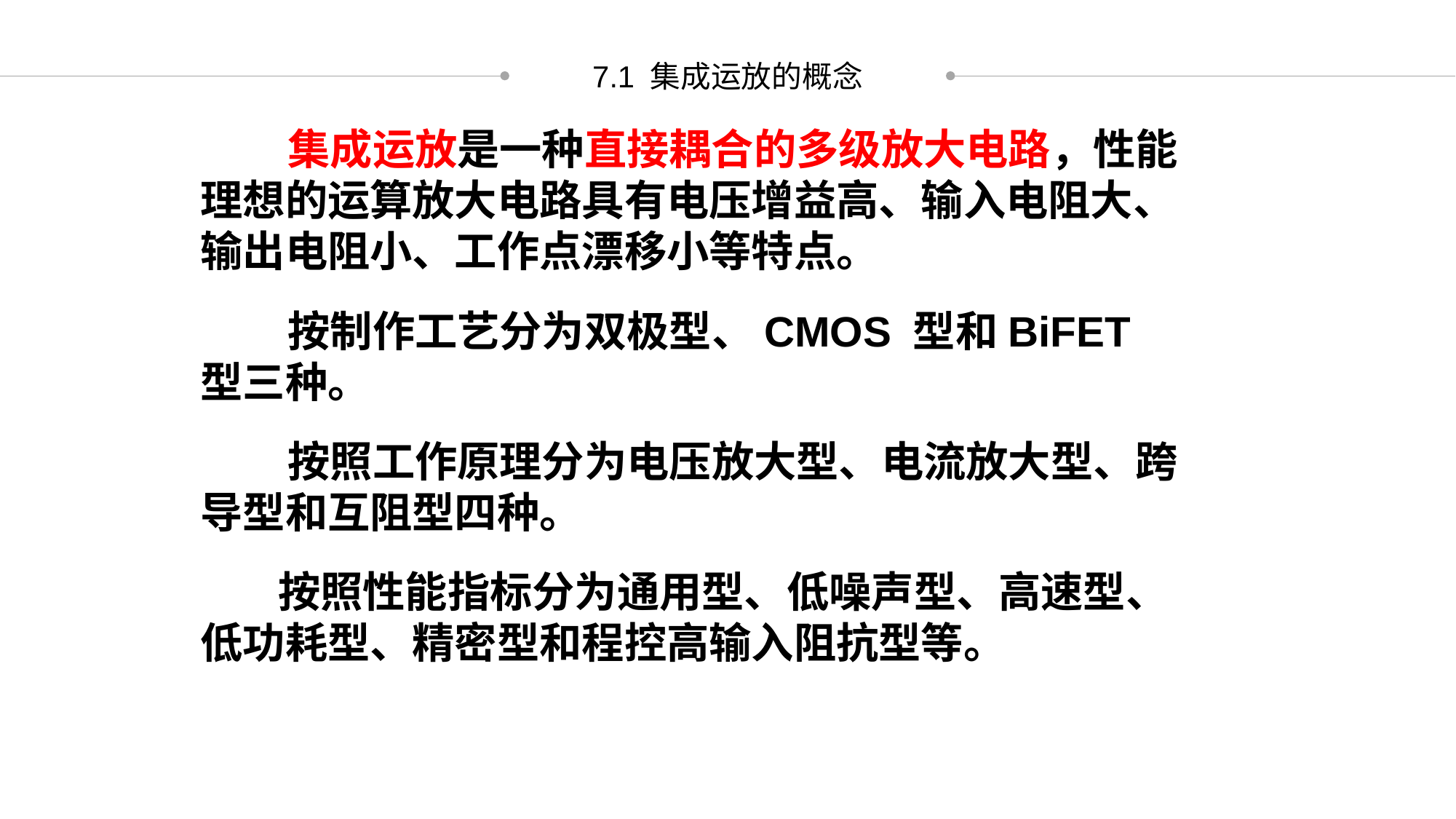

7.1 集成运放的概念
        集成运放是一种直接耦合的多级放大电路，性能理想的运算放大电路具有电压增益高、输入电阻大、输出电阻小、工作点漂移小等特点。
        按制作工艺分为双极型、CMOS 型和BiFET 型三种。
        按照工作原理分为电压放大型、电流放大型、跨导型和互阻型四种。
       按照性能指标分为通用型、低噪声型、高速型、低功耗型、精密型和程控高输入阻抗型等。